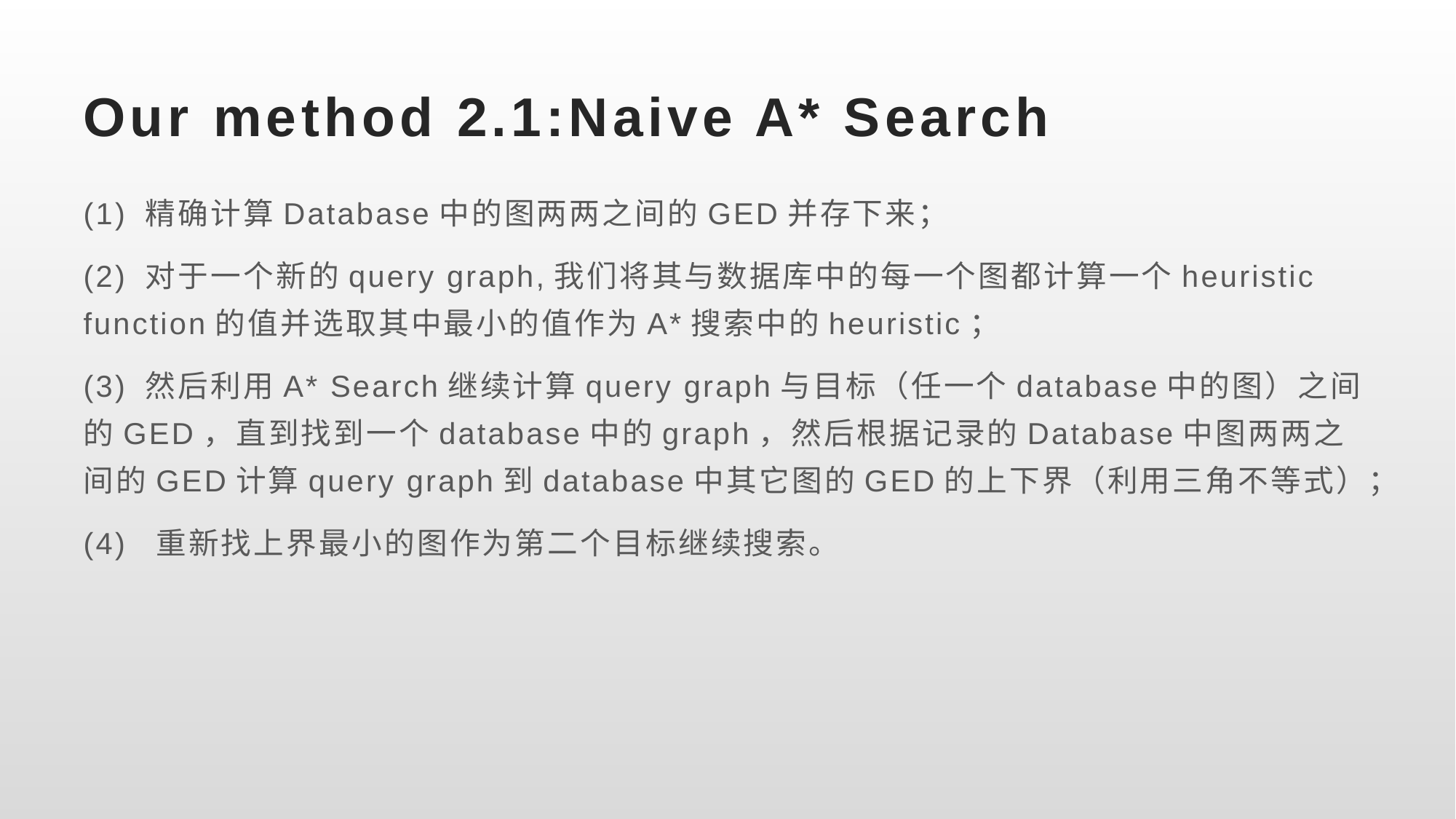

# Our method 2.1:Naive A* Search
(1) 精确计算Database中的图两两之间的GED并存下来；
(2) 对于一个新的query graph,我们将其与数据库中的每一个图都计算一个heuristic function的值并选取其中最小的值作为A*搜索中的heuristic；
(3) 然后利用A* Search继续计算query graph与目标（任一个database中的图）之间的GED，直到找到一个database中的graph，然后根据记录的Database中图两两之间的GED计算query graph到database中其它图的GED的上下界（利用三角不等式）；
(4)  重新找上界最小的图作为第二个目标继续搜索。